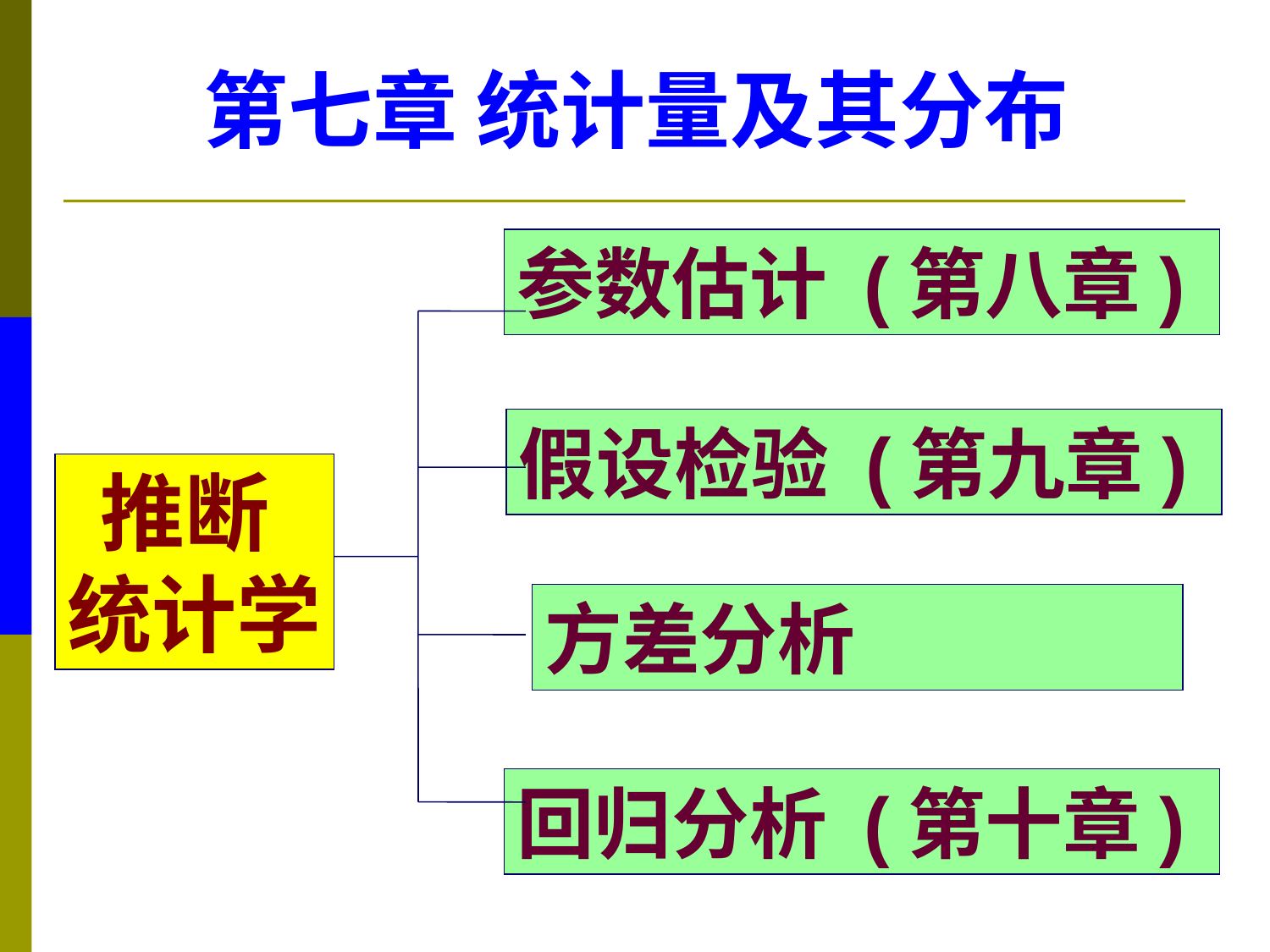

第七章 统计量及其分布
参数估计 (第八章)

假设检验 (第九章)
 推断
统计学
方差分析
回归分析 (第十章)